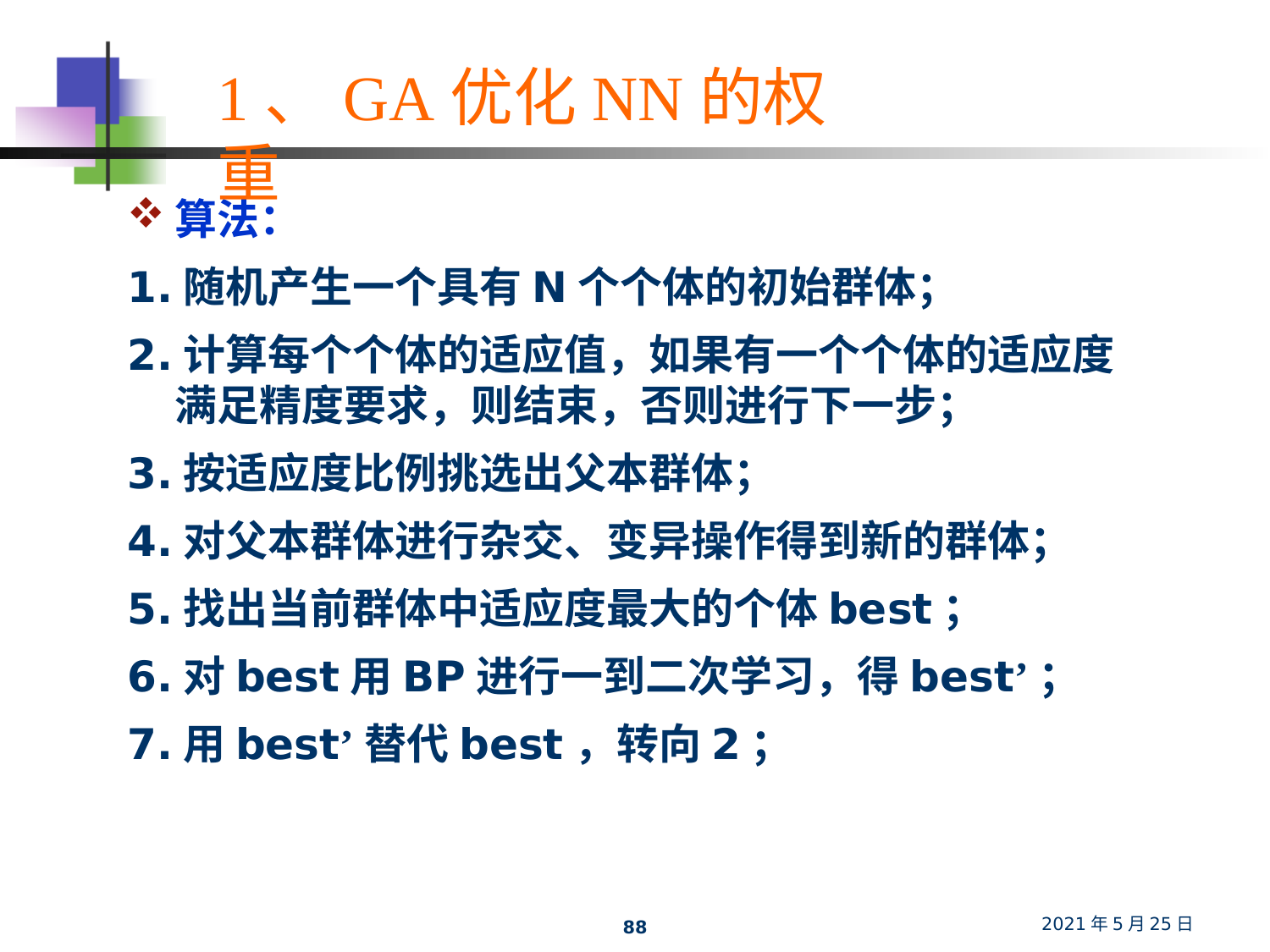

1、GA优化NN的权重
算法：
1.随机产生一个具有N个个体的初始群体；
2.计算每个个体的适应值，如果有一个个体的适应度满足精度要求，则结束，否则进行下一步；
3.按适应度比例挑选出父本群体；
4.对父本群体进行杂交、变异操作得到新的群体；
5.找出当前群体中适应度最大的个体best；
6.对best用BP进行一到二次学习，得best’；
7.用best’替代best，转向2；

# 2021年5月25日
88